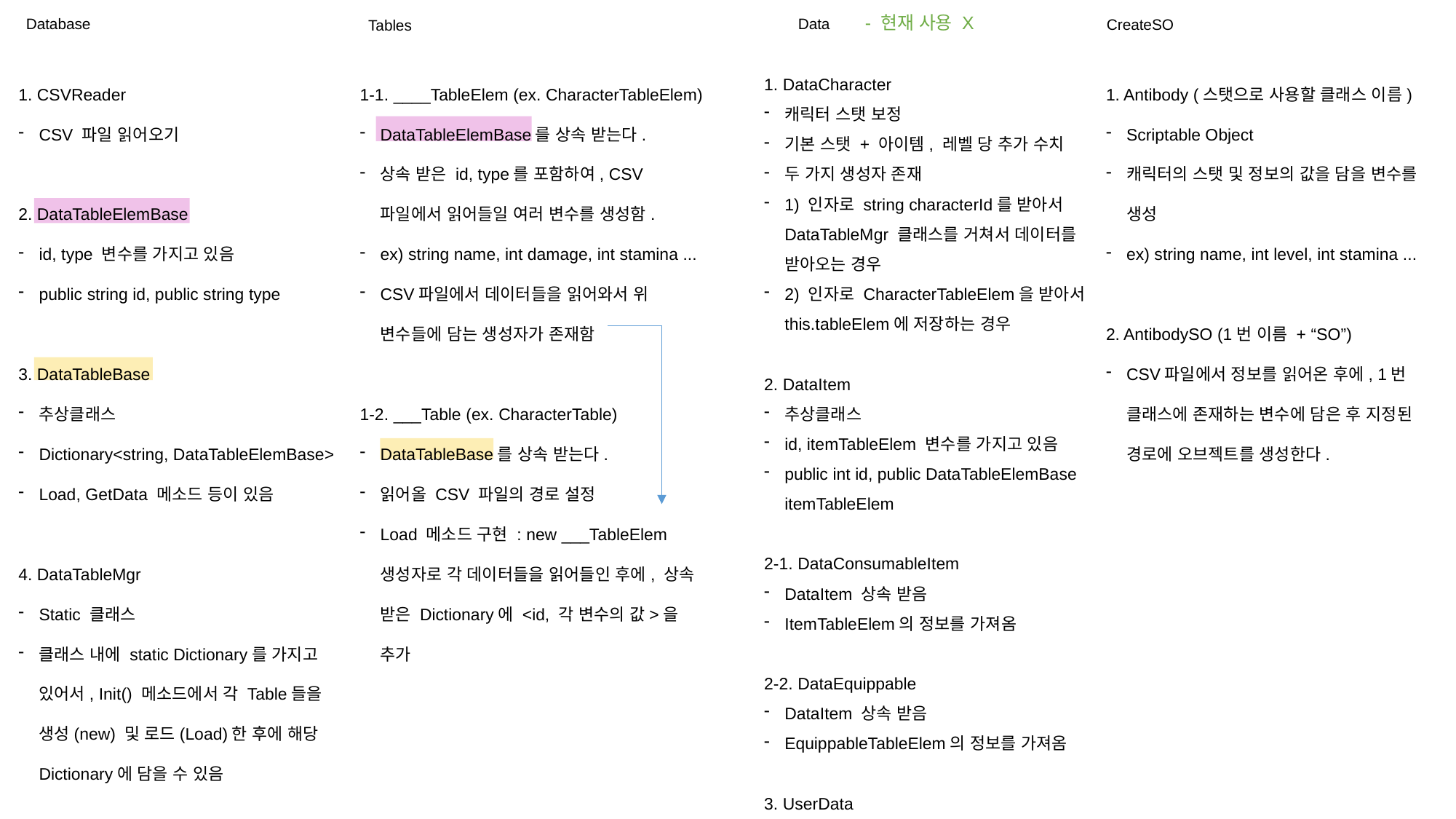

- 현재 사용 X
Database
Data
CreateSO
Tables
1. CSVReader
CSV 파일 읽어오기

2. DataTableElemBase
id, type 변수를 가지고 있음
public string id, public string type

3. DataTableBase
추상클래스
Dictionary<string, DataTableElemBase>
Load, GetData 메소드 등이 있음

4. DataTableMgr
Static 클래스
클래스 내에 static Dictionary를 가지고 있어서, Init() 메소드에서 각 Table들을 생성(new) 및 로드(Load)한 후에 해당 Dictionary에 담을 수 있음

1-1. ____TableElem (ex. CharacterTableElem)
DataTableElemBase를 상속 받는다.
상속 받은 id, type를 포함하여, CSV 파일에서 읽어들일 여러 변수를 생성함.
ex) string name, int damage, int stamina ...
CSV파일에서 데이터들을 읽어와서 위 변수들에 담는 생성자가 존재함

1-2. ___Table (ex. CharacterTable)
DataTableBase를 상속 받는다.
읽어올 CSV 파일의 경로 설정
Load 메소드 구현 : new ___TableElem 생성자로 각 데이터들을 읽어들인 후에, 상속 받은 Dictionary에 <id, 각 변수의 값>을 추가

1. DataCharacter
캐릭터 스탯 보정
기본 스탯 + 아이템, 레벨 당 추가 수치
두 가지 생성자 존재
1) 인자로 string characterId를 받아서 DataTableMgr 클래스를 거쳐서 데이터를 받아오는 경우
2) 인자로 CharacterTableElem을 받아서 this.tableElem에 저장하는 경우

2. DataItem
추상클래스
id, itemTableElem 변수를 가지고 있음
public int id, public DataTableElemBase itemTableElem

2-1. DataConsumableItem
DataItem 상속 받음
ItemTableElem의 정보를 가져옴

2-2. DataEquippable
DataItem 상속 받음
EquippableTableElem의 정보를 가져옴

3. UserData
CharacterList, EquippableList, ConsumableList 등 플레이어의 데이터를 가지고 있음

4. Vars
- 임시 UserData를 생성 (실험용)
1. Antibody (스탯으로 사용할 클래스 이름)
Scriptable Object
캐릭터의 스탯 및 정보의 값을 담을 변수를 생성
ex) string name, int level, int stamina ...

2. AntibodySO (1번 이름 + “SO”)
CSV파일에서 정보를 읽어온 후에, 1번 클래스에 존재하는 변수에 담은 후 지정된 경로에 오브젝트를 생성한다.